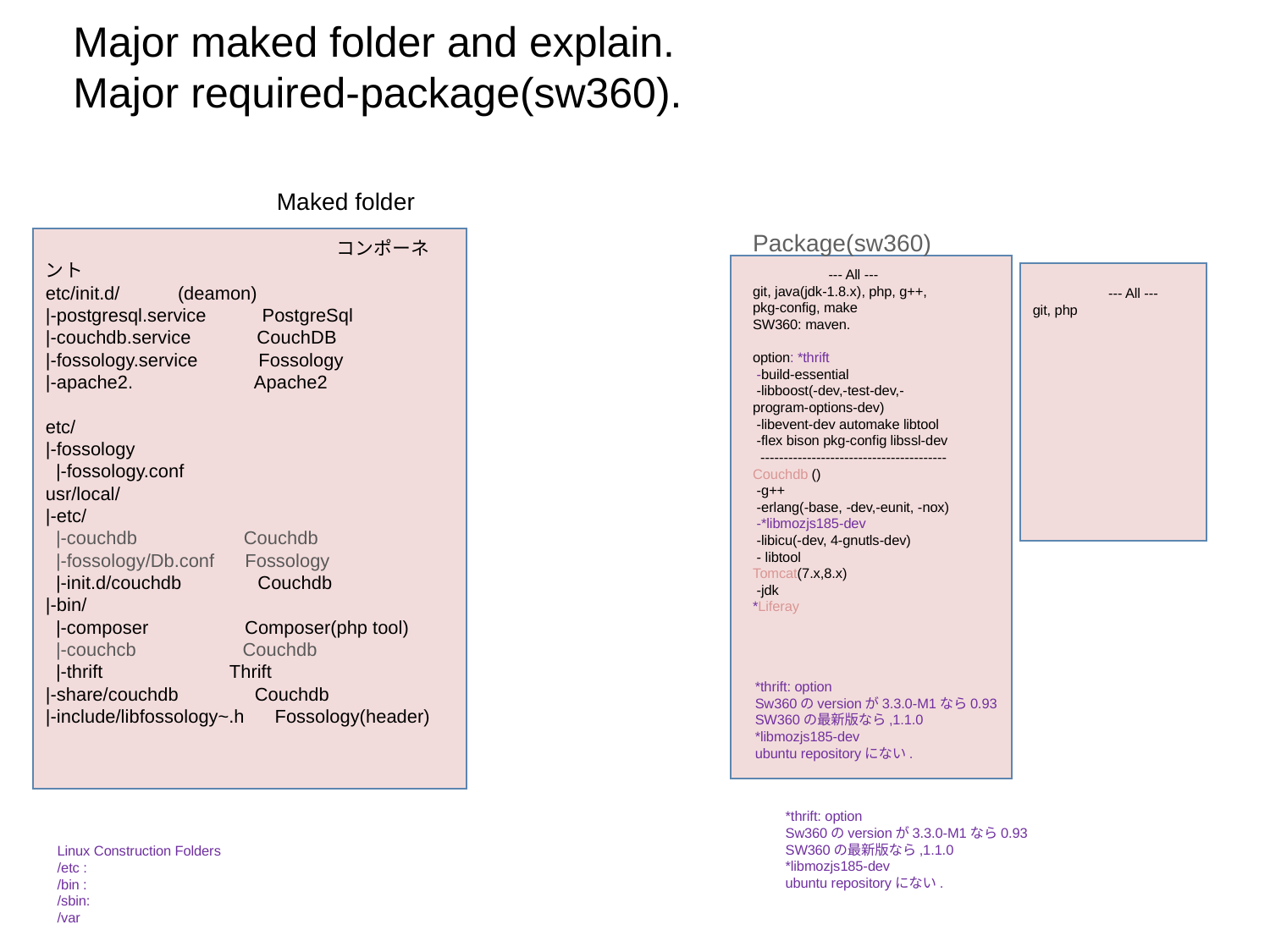

Major maked folder and explain.
Major required-package(sw360).
Maked folder
Package(sw360)

		　　コンポーネント
etc/init.d/	 (deamon)
|-postgresql.service           PostgreSql
|-couchdb.service             CouchDB
|-fossology.service            Fossology
|-apache2.                        Apache2

etc/
|-fossology
  |-fossology.conf
usr/local/
|-etc/
  |-couchdb                     Couchdb
  |-fossology/Db.conf      Fossology
  |-init.d/couchdb               Couchdb
|-bin/
  |-composer                   Composer(php tool)
  |-couchcb                     Couchdb
  |-thrift                         Thrift
|-share/couchdb               Couchdb
|-include/libfossology~.h      Fossology(header)

--- All ---
git, java(jdk-1.8.x), php, g++, pkg-config, make
SW360: maven.

option: *thrift
 -build-essential
 -libboost(-dev,-test-dev,-program-options-dev)
 -libevent-dev automake libtool
 -flex bison pkg-config libssl-dev
  ----------------------------------------
Couchdb ()
 -g++
 -erlang(-base, -dev,-eunit, -nox)
 -*libmozjs185-dev
 -libicu(-dev, 4-gnutls-dev)
 - libtool
Tomcat(7.x,8.x)
 -jdk
*Liferay

--- All ---
git, php

*thrift: option
Sw360のversionが3.3.0-M1なら0.93
SW360の最新版なら,1.1.0
*libmozjs185-dev
ubuntu repositoryにない.
*thrift: option
Sw360のversionが3.3.0-M1なら0.93
SW360の最新版なら,1.1.0
*libmozjs185-dev
ubuntu repositoryにない.
Linux Construction Folders
/etc :
/bin :
/sbin:
/var
9